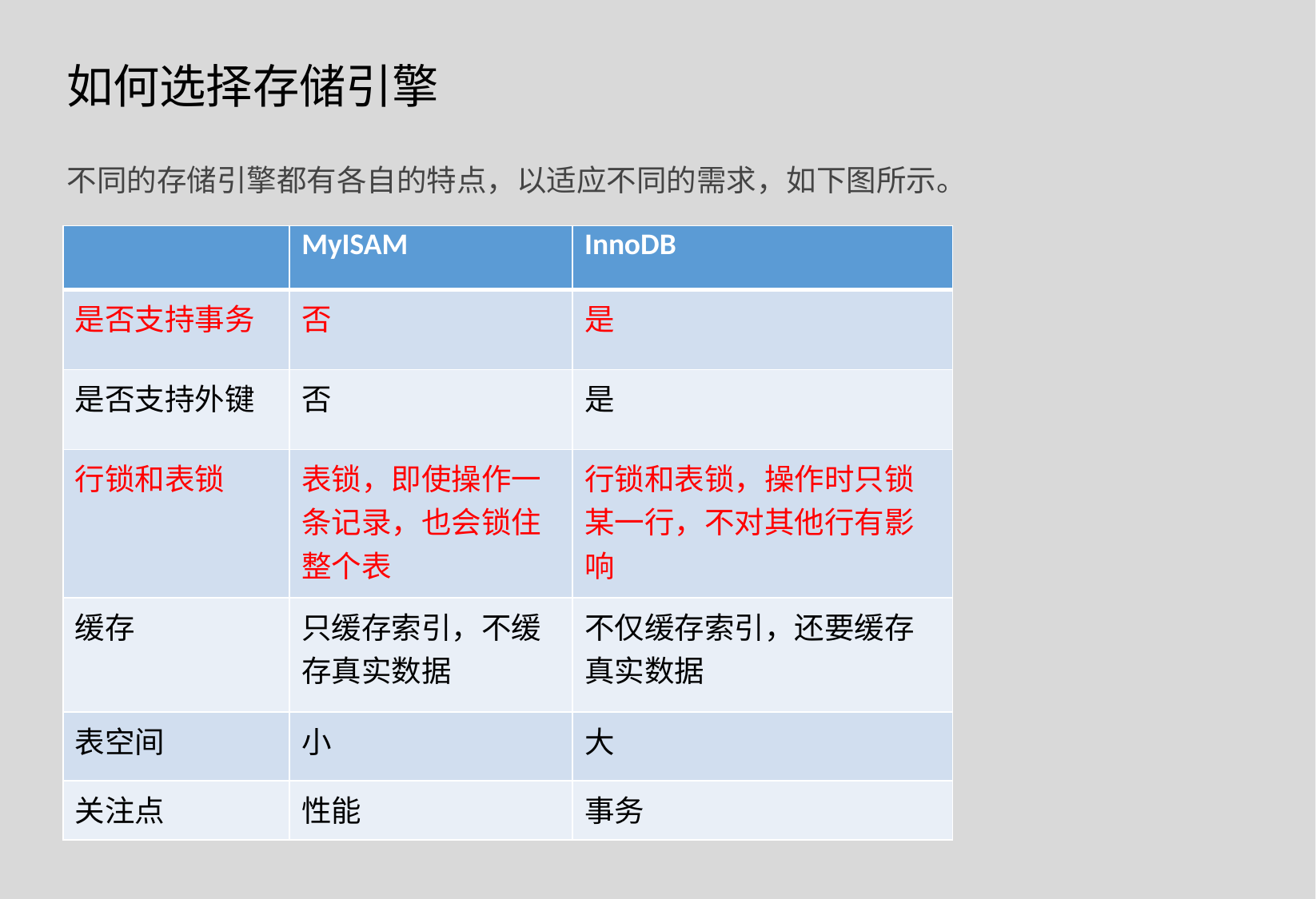

如何选择存储引擎
不同的存储引擎都有各自的特点，以适应不同的需求，如下图所示。
|  | MyISAM | InnoDB |
| --- | --- | --- |
| 是否支持事务 | 否 | 是 |
| 是否支持外键 | 否 | 是 |
| 行锁和表锁 | 表锁，即使操作一条记录，也会锁住整个表 | 行锁和表锁，操作时只锁某一行，不对其他行有影响 |
| 缓存 | 只缓存索引，不缓存真实数据 | 不仅缓存索引，还要缓存真实数据 |
| 表空间 | 小 | 大 |
| 关注点 | 性能 | 事务 |